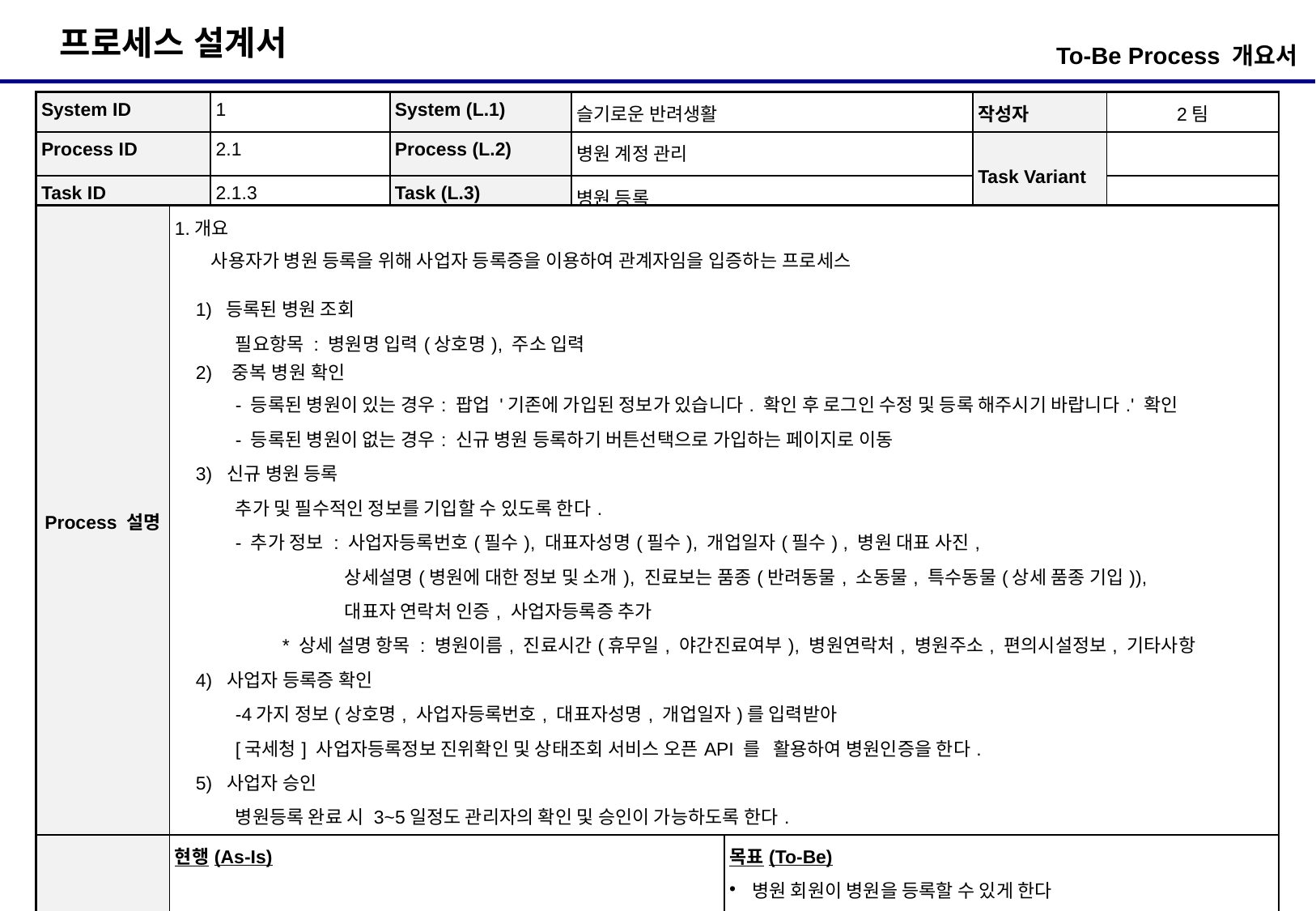

To-Be Process 개요서
| System ID | 1 | System (L.1) | 슬기로운 반려생활 | 작성자 | 2팀 |
| --- | --- | --- | --- | --- | --- |
| Process ID | 2.1 | Process (L.2) | 병원 계정 관리 | Task Variant |  |
| Task ID | 2.1.3 | Task (L.3) | 병원 등록 |  |  |
| Process 설명 | 1.개요 사용자가 병원 등록을 위해 사업자 등록증을 이용하여 관계자임을 입증하는 프로세스 등록된 병원 조회 필요항목 : 병원명 입력(상호명), 주소 입력 2) 중복 병원 확인 - 등록된 병원이 있는 경우: 팝업 '기존에 가입된 정보가 있습니다. 확인 후 로그인 수정 및 등록 해주시기 바랍니다.' 확인 - 등록된 병원이 없는 경우: 신규 병원 등록하기 버튼선택으로 가입하는 페이지로 이동 3) 신규 병원 등록 추가 및 필수적인 정보를 기입할 수 있도록 한다. - 추가 정보 : 사업자등록번호(필수), 대표자성명(필수), 개업일자(필수) , 병원 대표 사진, 상세설명(병원에 대한 정보 및 소개), 진료보는 품종(반려동물, 소동물, 특수동물(상세 품종 기입)), 대표자 연락처 인증, 사업자등록증 추가 \* 상세 설명 항목 : 병원이름, 진료시간(휴무일, 야간진료여부), 병원연락처, 병원주소, 편의시설정보, 기타사항 4) 사업자 등록증 확인 -4가지 정보(상호명, 사업자등록번호, 대표자성명, 개업일자)를 입력받아 [국세청] 사업자등록정보 진위확인 및 상태조회 서비스 오픈API 를 활용하여 병원인증을 한다. 5) 사업자 승인 병원등록 완료 시 3~5일정도 관리자의 확인 및 승인이 가능하도록 한다. |  |
| --- | --- | --- |
|  | 현행(As-Is) | 목표(To-Be) 병원 회원이 병원을 등록할 수 있게 한다 |